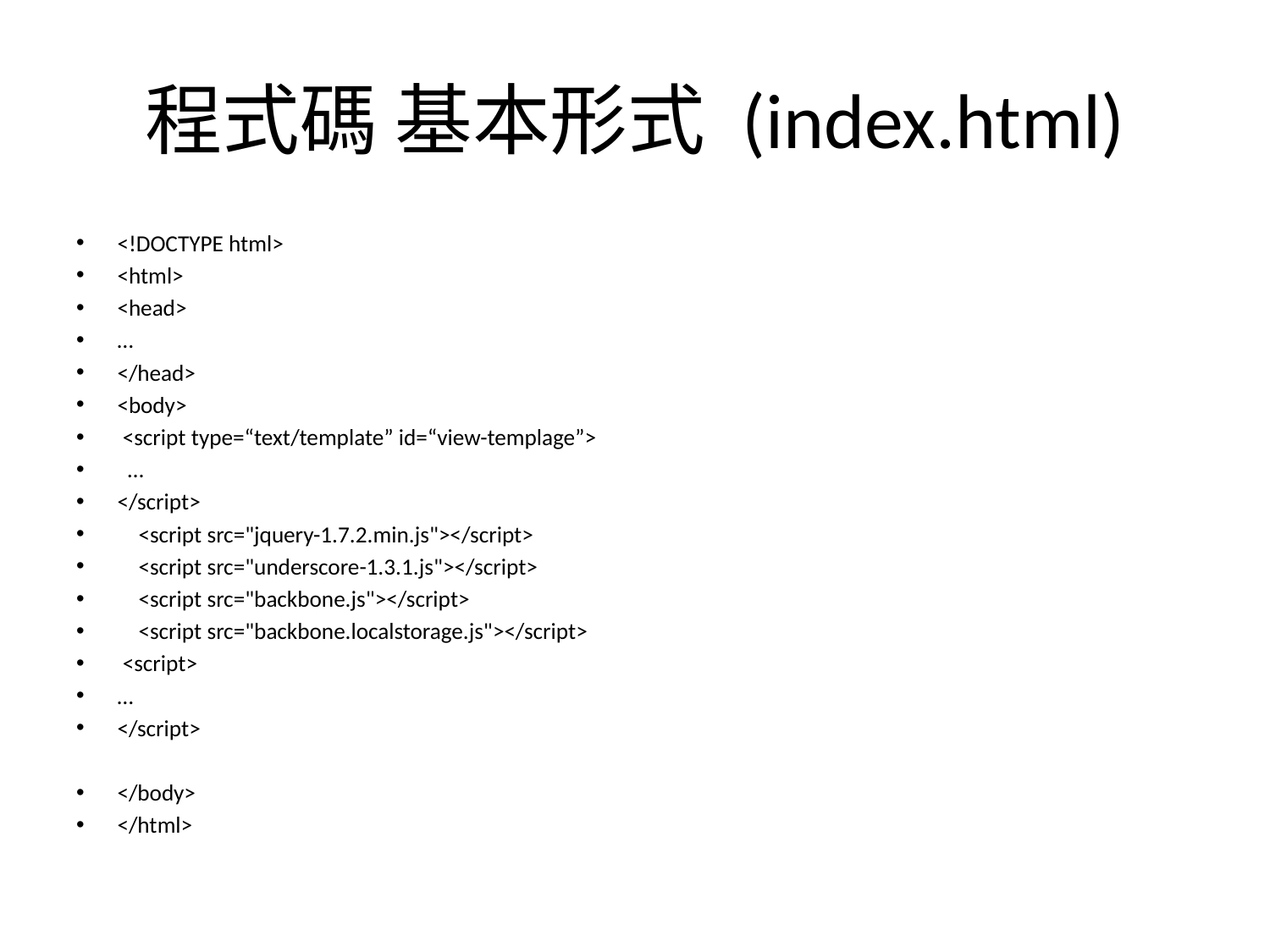

# 程式碼 基本形式 (index.html)
<!DOCTYPE html>
<html>
<head>
…
</head>
<body>
 <script type=“text/template” id=“view-templage”>
  …
</script>
    <script src="jquery-1.7.2.min.js"></script>
    <script src="underscore-1.3.1.js"></script>
    <script src="backbone.js"></script>
    <script src="backbone.localstorage.js"></script>
 <script>
…
</script>

</body>
</html>